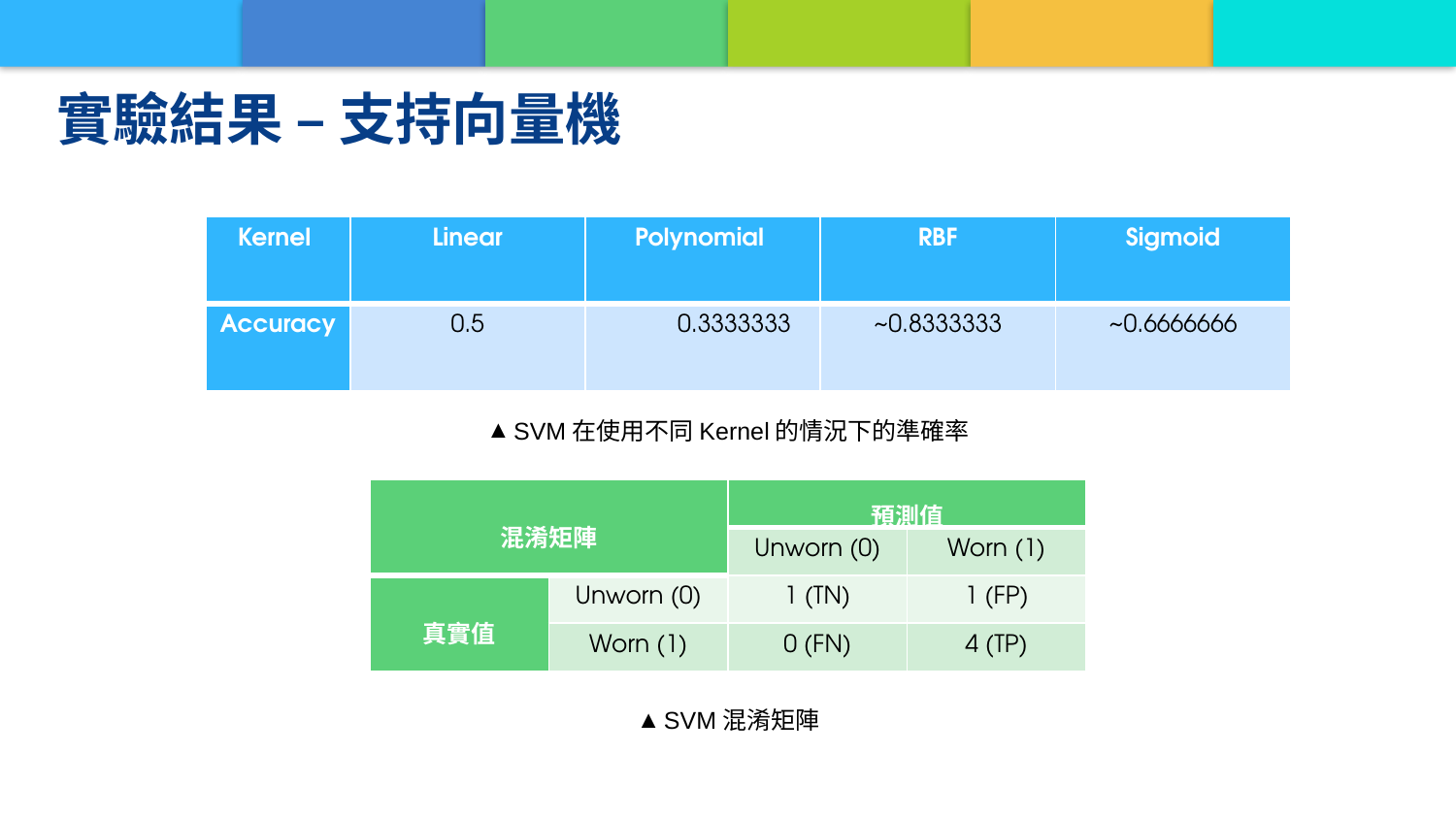

實驗結果 – 支持向量機
| Kernel | Linear | Polynomial | RBF | Sigmoid |
| --- | --- | --- | --- | --- |
| Accuracy | 0.5 | 0.3333333 | ~0.8333333 | ~0.6666666 |
SVM在使用不同Kernel的情況下的準確率
| 混淆矩陣 |  | 預測值 |  |
| --- | --- | --- | --- |
|  |  | Unworn (0) | Worn (1) |
| 真實值 | Unworn (0) | 1 (TN) | 1 (FP) |
|  | Worn (1) | 0 (FN) | 4 (TP) |
SVM混淆矩陣